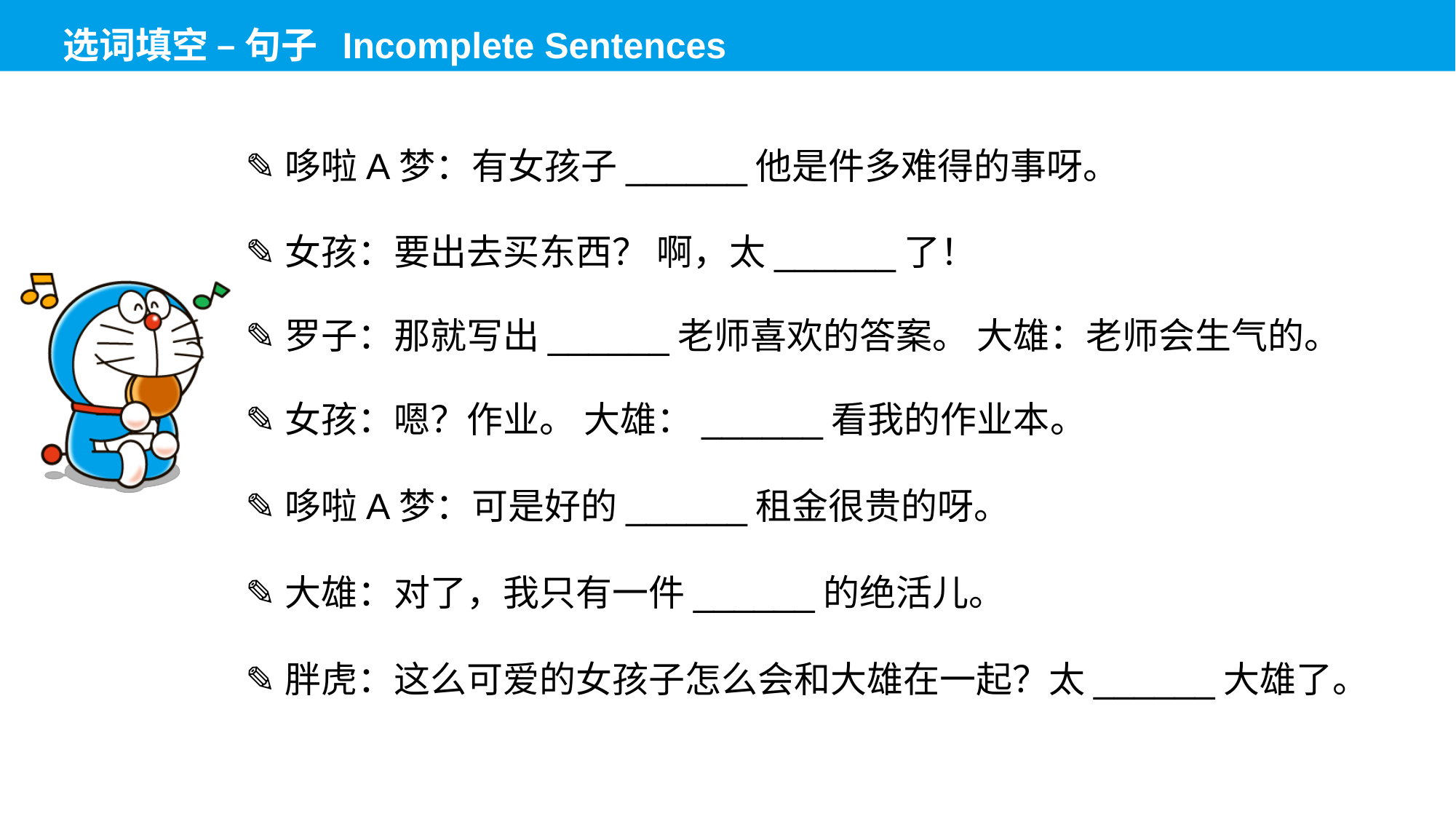

✎哆啦A梦：有女孩子______他是件多难得的事呀。
✎女孩：要出去买东西？ 啊，太______了！
✎罗子：那就写出______老师喜欢的答案。 大雄：老师会生气的。
✎女孩：嗯？作业。 大雄：______看我的作业本。
✎哆啦A梦：可是好的______租金很贵的呀。
✎大雄：对了，我只有一件______的绝活儿。
✎胖虎：这么可爱的女孩子怎么会和大雄在一起？太______大雄了。